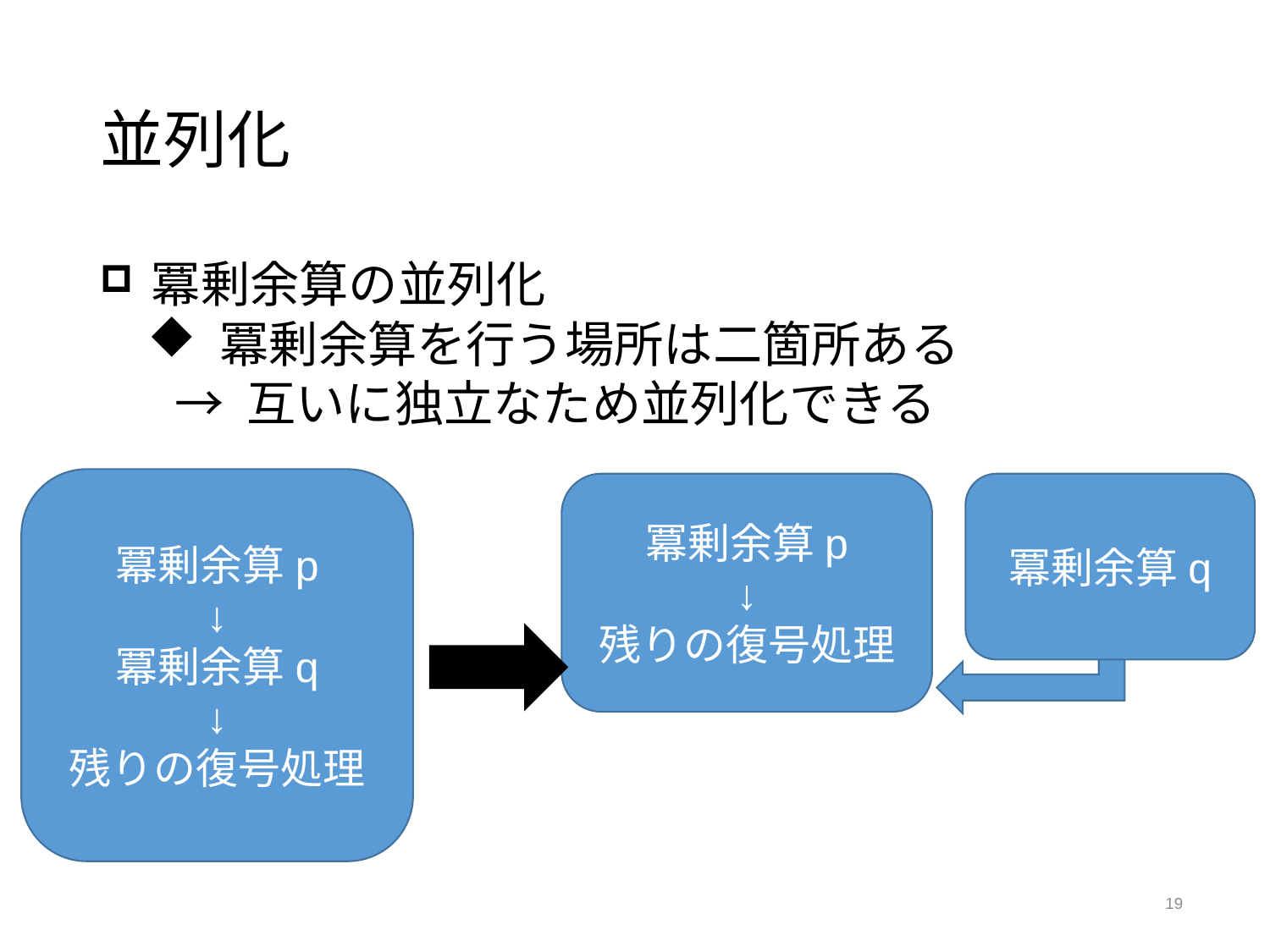

# 並列化
 冪剰余算の並列化
 冪剰余算を行う場所は二箇所ある
 → 互いに独立なため並列化できる

冪剰余算p
↓
冪剰余算q
↓
残りの復号処理
冪剰余算p
↓
残りの復号処理
冪剰余算q

19